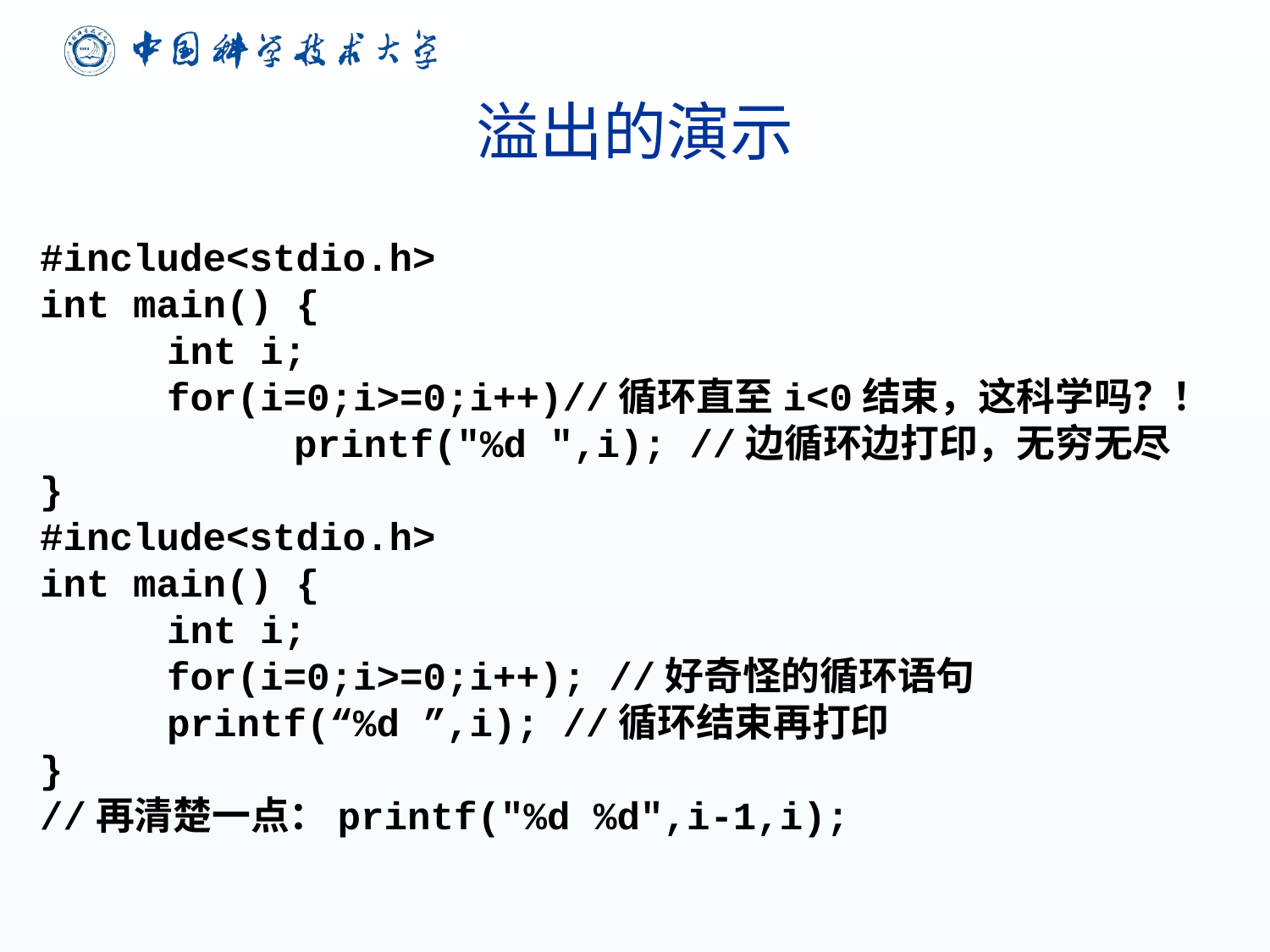

# 溢出的演示
#include<stdio.h>
int main() {
	int i;
	for(i=0;i>=0;i++)//循环直至i<0结束，这科学吗？！
		printf("%d ",i); //边循环边打印，无穷无尽
}
#include<stdio.h>
int main() {
	int i;
	for(i=0;i>=0;i++); //好奇怪的循环语句
	printf(“%d ”,i); //循环结束再打印
}
//再清楚一点：printf("%d %d",i-1,i);